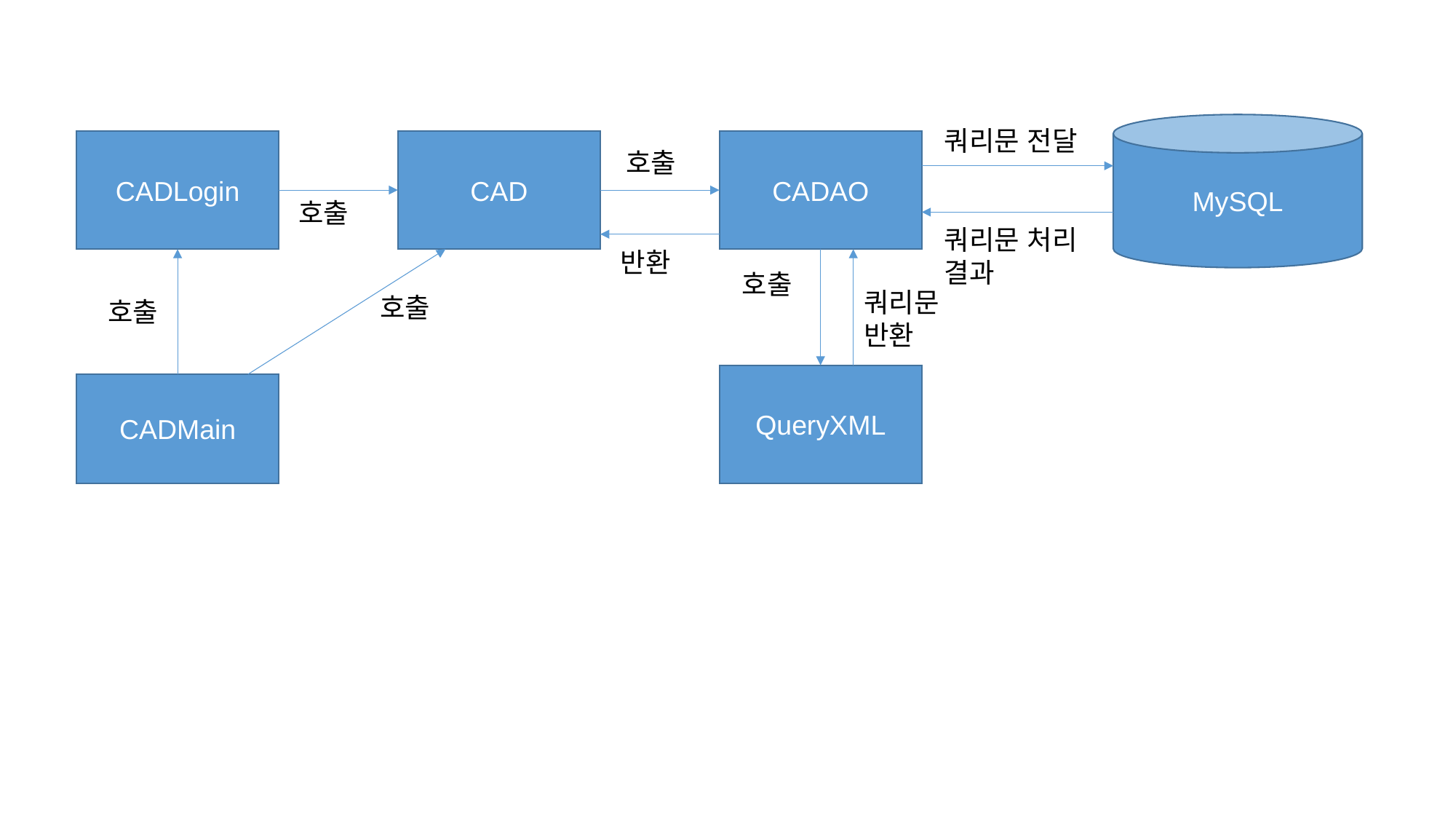

MySQL
쿼리문 전달
CAD
CADAO
CADLogin
호출
호출
쿼리문 처리 결과
반환
호출
쿼리문 반환
호출
호출
QueryXML
CADMain